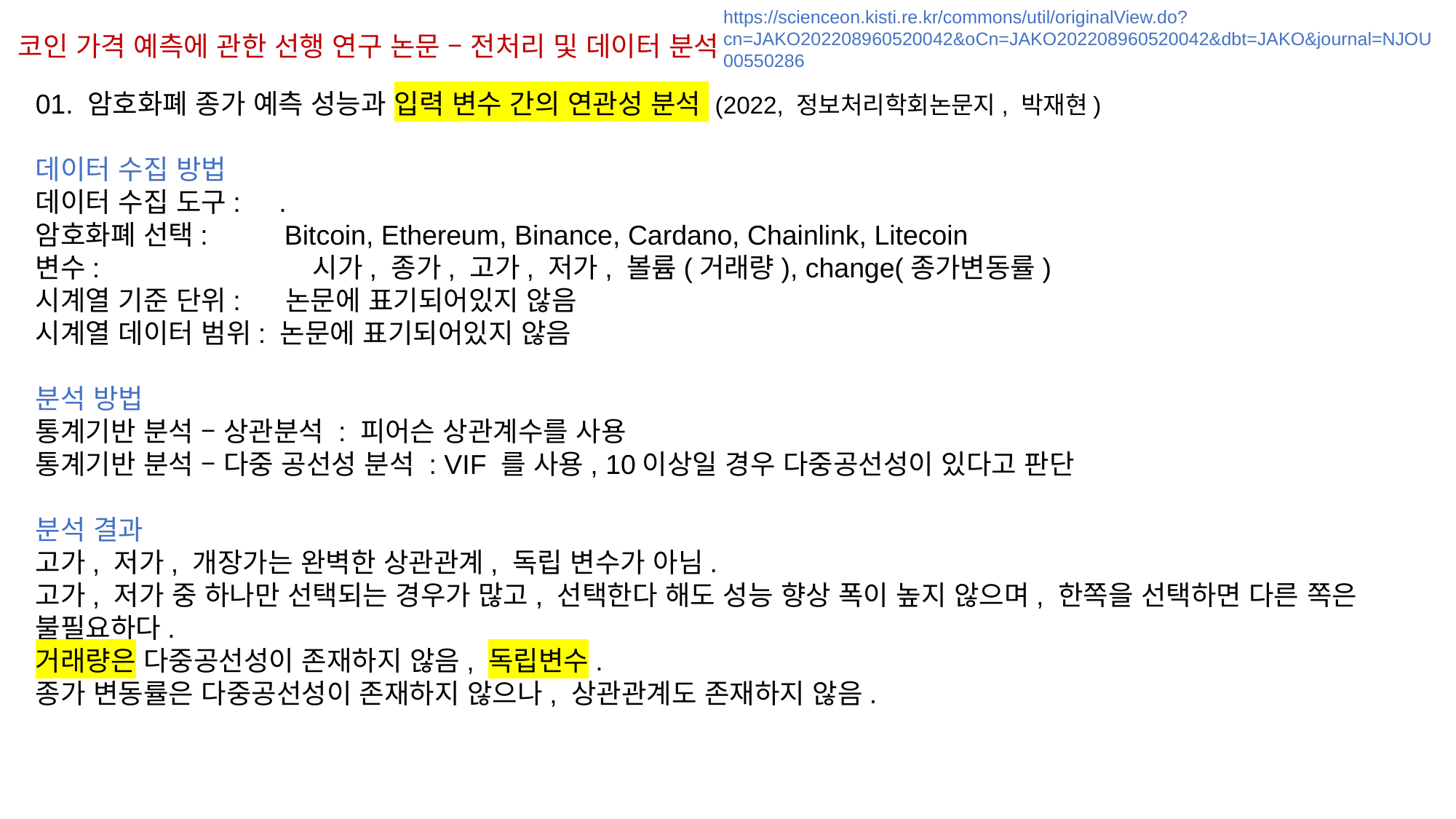

https://scienceon.kisti.re.kr/commons/util/originalView.do?cn=JAKO202208960520042&oCn=JAKO202208960520042&dbt=JAKO&journal=NJOU00550286
코인 가격 예측에 관한 선행 연구 논문 – 전처리 및 데이터 분석
01. 암호화폐 종가 예측 성능과 입력 변수 간의 연관성 분석 (2022, 정보처리학회논문지, 박재현)

데이터 수집 방법
데이터 수집 도구:     .
암호화폐 선택:          Bitcoin, Ethereum, Binance, Cardano, Chainlink, Litecoin
변수:                           시가, 종가, 고가, 저가, 볼륨(거래량), change(종가변동률)
시계열 기준 단위:     논문에 표기되어있지 않음
시계열 데이터 범위: 논문에 표기되어있지 않음

분석 방법
통계기반 분석 – 상관분석 : 피어슨 상관계수를 사용
통계기반 분석 – 다중 공선성 분석 : VIF 를 사용, 10이상일 경우 다중공선성이 있다고 판단

분석 결과
고가, 저가, 개장가는 완벽한 상관관계, 독립 변수가 아님.
고가, 저가 중 하나만 선택되는 경우가 많고, 선택한다 해도 성능 향상 폭이 높지 않으며, 한쪽을 선택하면 다른 쪽은 불필요하다.
거래량은 다중공선성이 존재하지 않음, 독립변수.
종가 변동률은 다중공선성이 존재하지 않으나, 상관관계도 존재하지 않음.